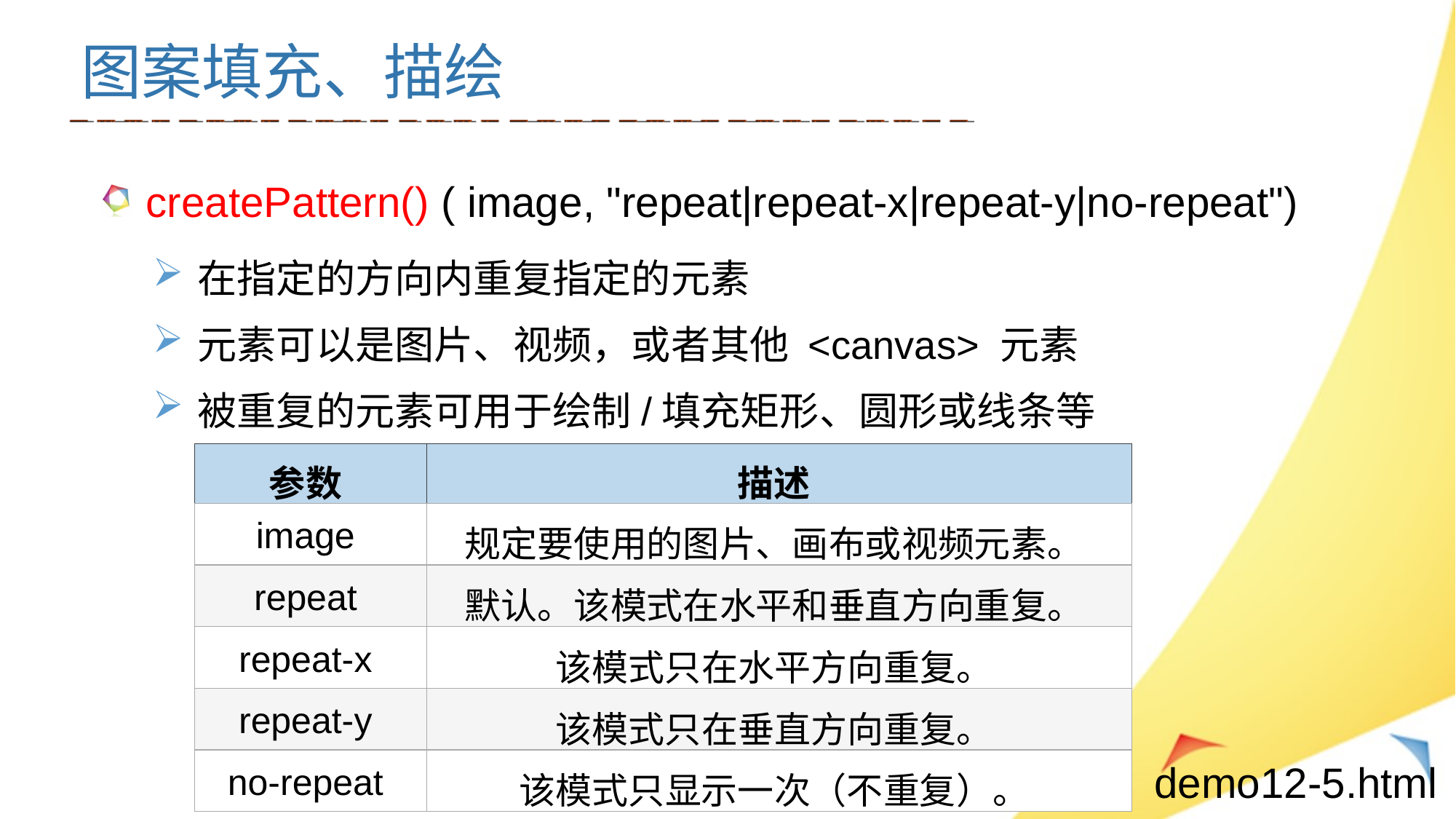

图案填充、描绘
createPattern() ( image, "repeat|repeat-x|repeat-y|no-repeat")
在指定的方向内重复指定的元素
元素可以是图片、视频，或者其他 <canvas> 元素
被重复的元素可用于绘制/填充矩形、圆形或线条等

| 参数 | 描述 |
| --- | --- |
| image | 规定要使用的图片、画布或视频元素。 |
| repeat | 默认。该模式在水平和垂直方向重复。 |
| repeat-x | 该模式只在水平方向重复。 |
| repeat-y | 该模式只在垂直方向重复。 |
| no-repeat | 该模式只显示一次（不重复）。 |
demo12-5.html